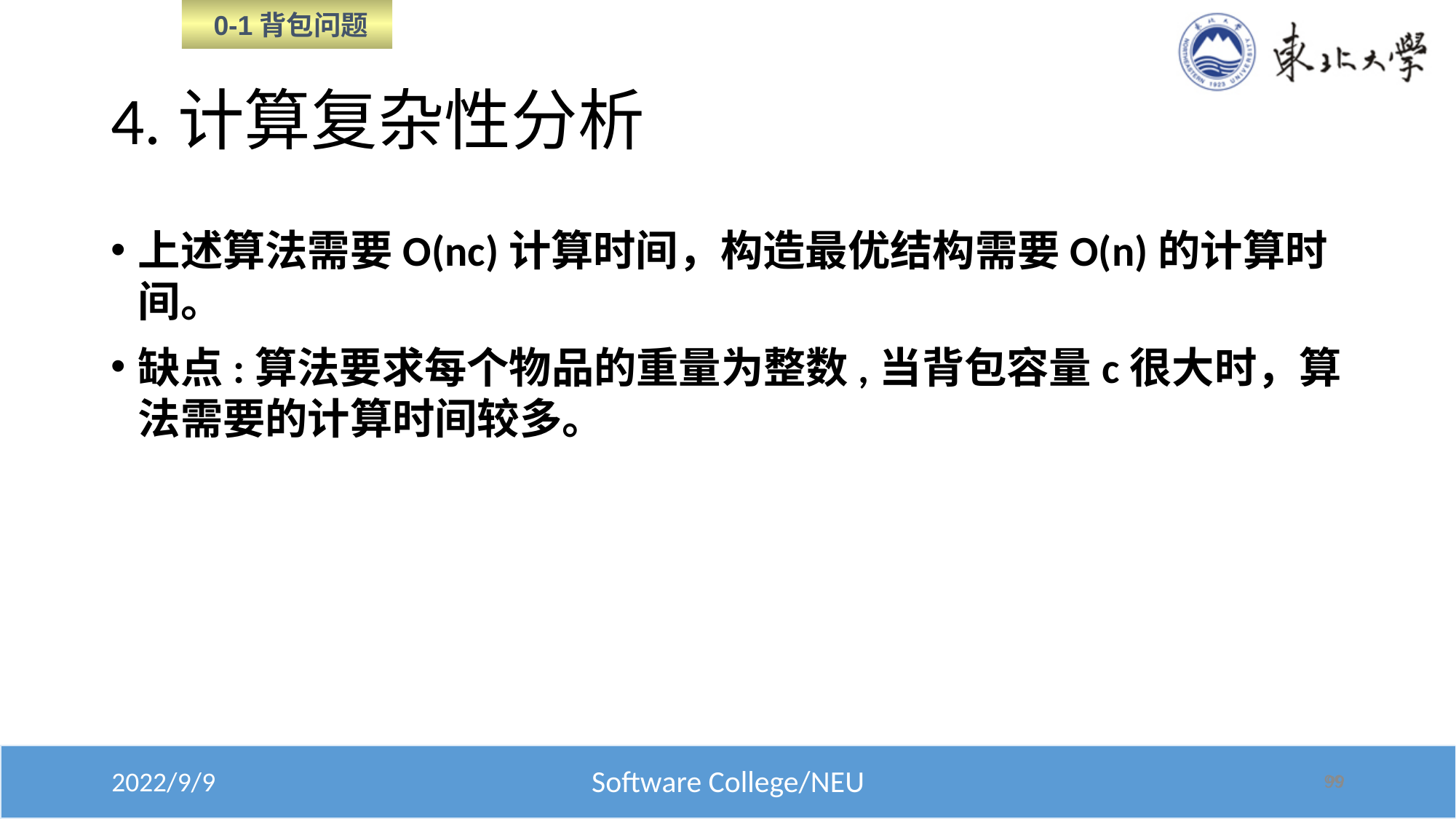

0-1背包问题
# 4.计算复杂性分析
上述算法需要O(nc)计算时间，构造最优结构需要O(n)的计算时间。
缺点:算法要求每个物品的重量为整数,当背包容量c很大时，算法需要的计算时间较多。
99